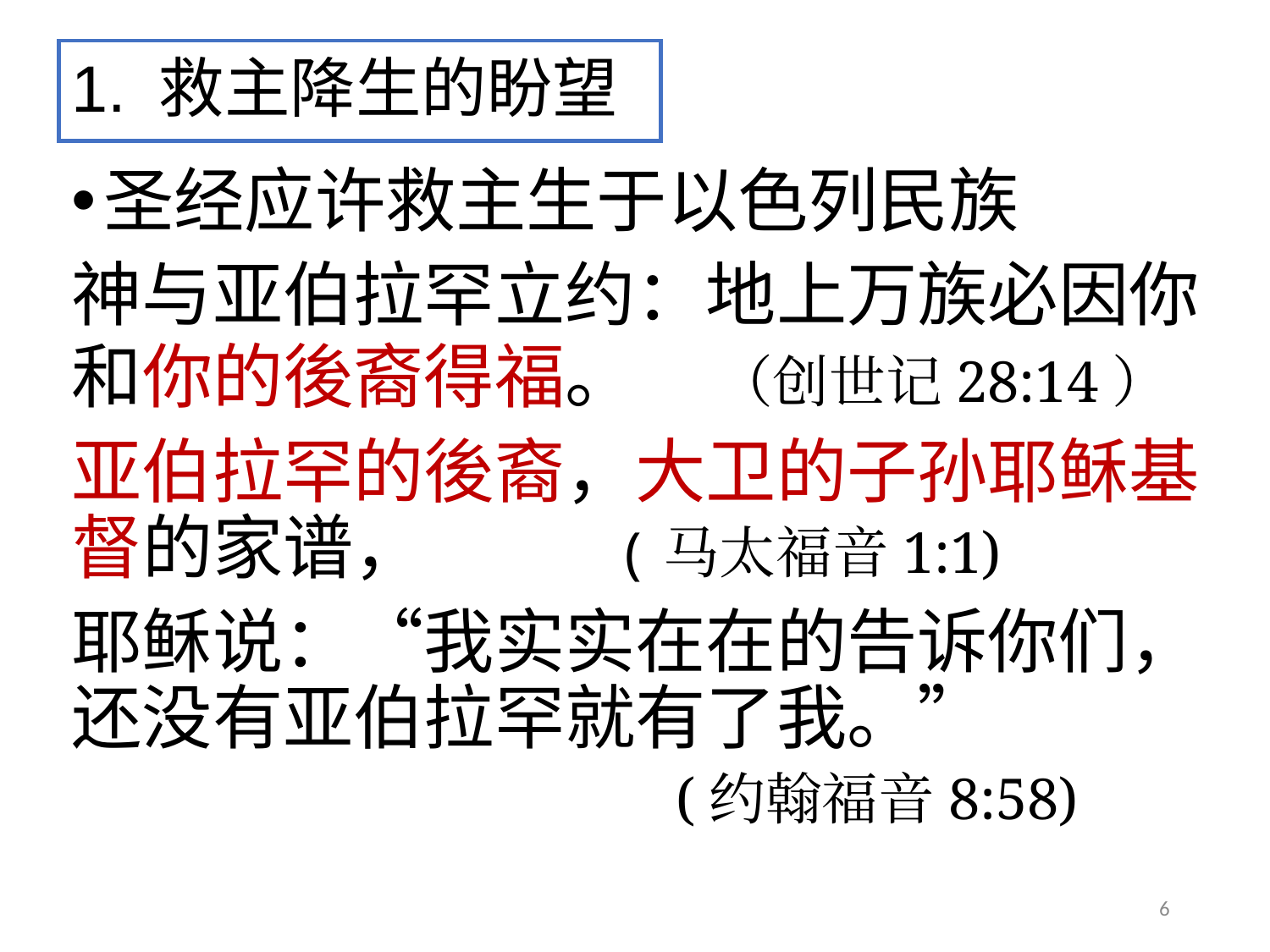

1. 救主降生的盼望
圣经应许救主生于以色列民族
神与亚伯拉罕立约：地上万族必因你和你的後裔得福。     （创世记28:14）
亚伯拉罕的後裔，大卫的子孙耶稣基督的家谱，           (马太福音1:1)
耶稣说：“我实实在在的告诉你们，还没有亚伯拉罕就有了我。”
                                     (约翰福音8:58)
6